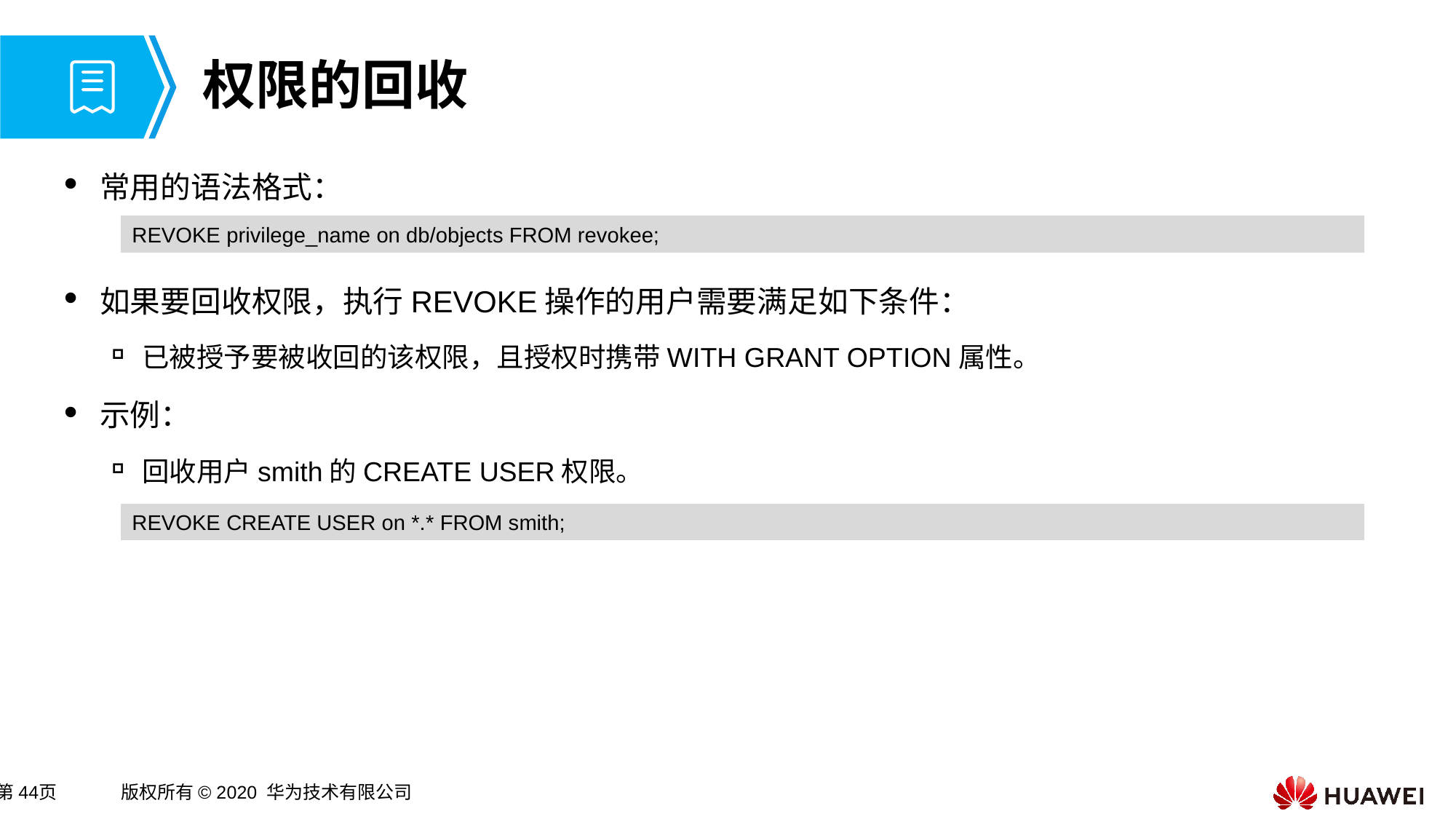

# 权限的回收
常用的语法格式：

如果要回收权限，执行REVOKE操作的用户需要满足如下条件：
已被授予要被收回的该权限，且授权时携带WITH GRANT OPTION属性。
示例：
回收用户smith的CREATE USER权限。

REVOKE privilege_name on db/objects FROM revokee;
REVOKE CREATE USER on *.* FROM smith;